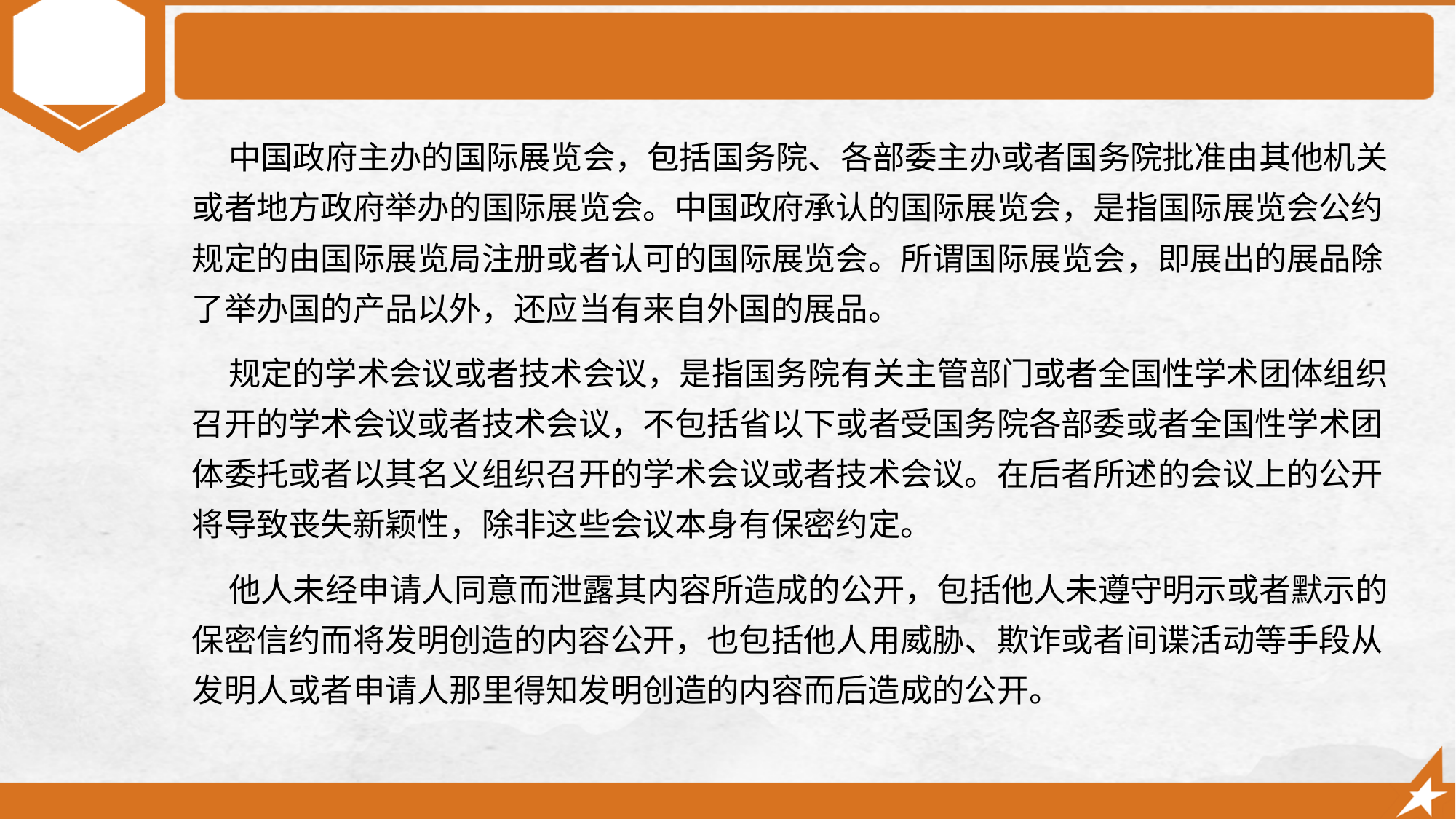

中国政府主办的国际展览会，包括国务院、各部委主办或者国务院批准由其他机关或者地方政府举办的国际展览会。中国政府承认的国际展览会，是指国际展览会公约规定的由国际展览局注册或者认可的国际展览会。所谓国际展览会，即展出的展品除了举办国的产品以外，还应当有来自外国的展品。
    规定的学术会议或者技术会议，是指国务院有关主管部门或者全国性学术团体组织召开的学术会议或者技术会议，不包括省以下或者受国务院各部委或者全国性学术团体委托或者以其名义组织召开的学术会议或者技术会议。在后者所述的会议上的公开将导致丧失新颖性，除非这些会议本身有保密约定。
    他人未经申请人同意而泄露其内容所造成的公开，包括他人未遵守明示或者默示的保密信约而将发明创造的内容公开，也包括他人用威胁、欺诈或者间谍活动等手段从发明人或者申请人那里得知发明创造的内容而后造成的公开。